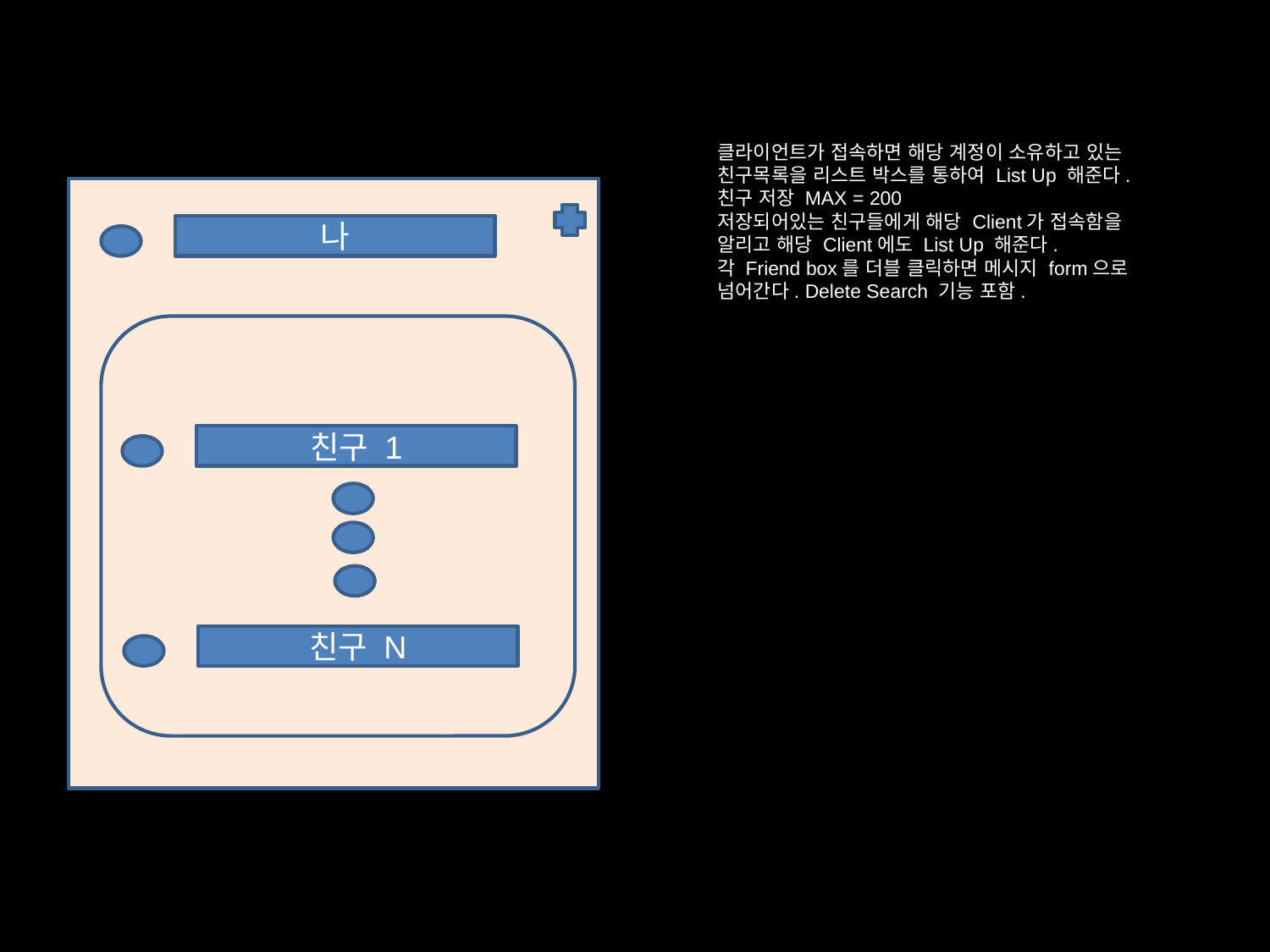

클라이언트가 접속하면 해당 계정이 소유하고 있는
친구목록을 리스트 박스를 통하여 List Up 해준다.
친구 저장 MAX = 200
저장되어있는 친구들에게 해당 Client가 접속함을
알리고 해당 Client에도 List Up 해준다.
각 Friend box를 더블 클릭하면 메시지 form으로
넘어간다. Delete Search 기능 포함.

나

친구 1

친구 N